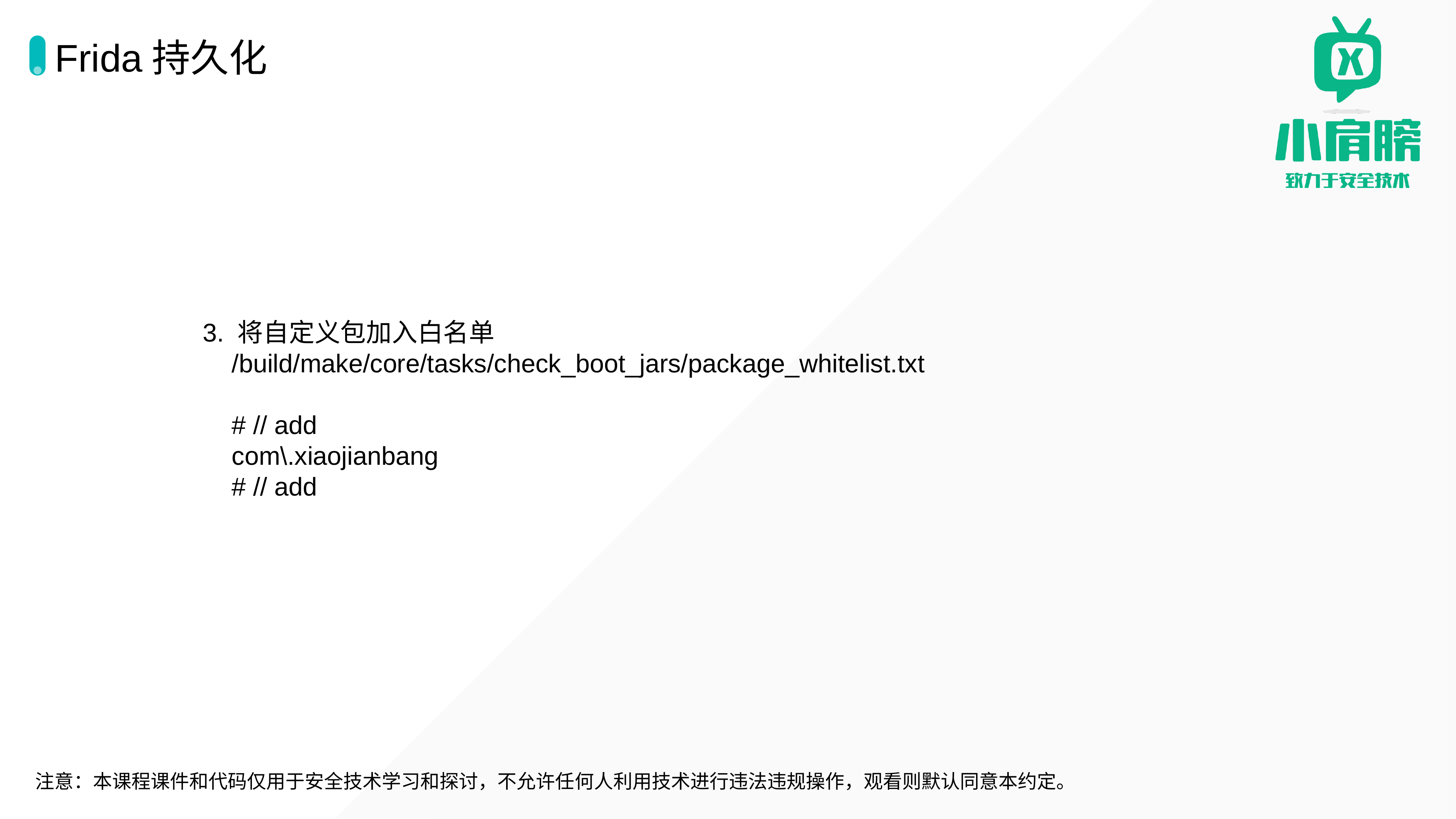

# Frida持久化
3. 将自定义包加入白名单
/build/make/core/tasks/check_boot_jars/package_whitelist.txt

# // add
com\.xiaojianbang
# // add